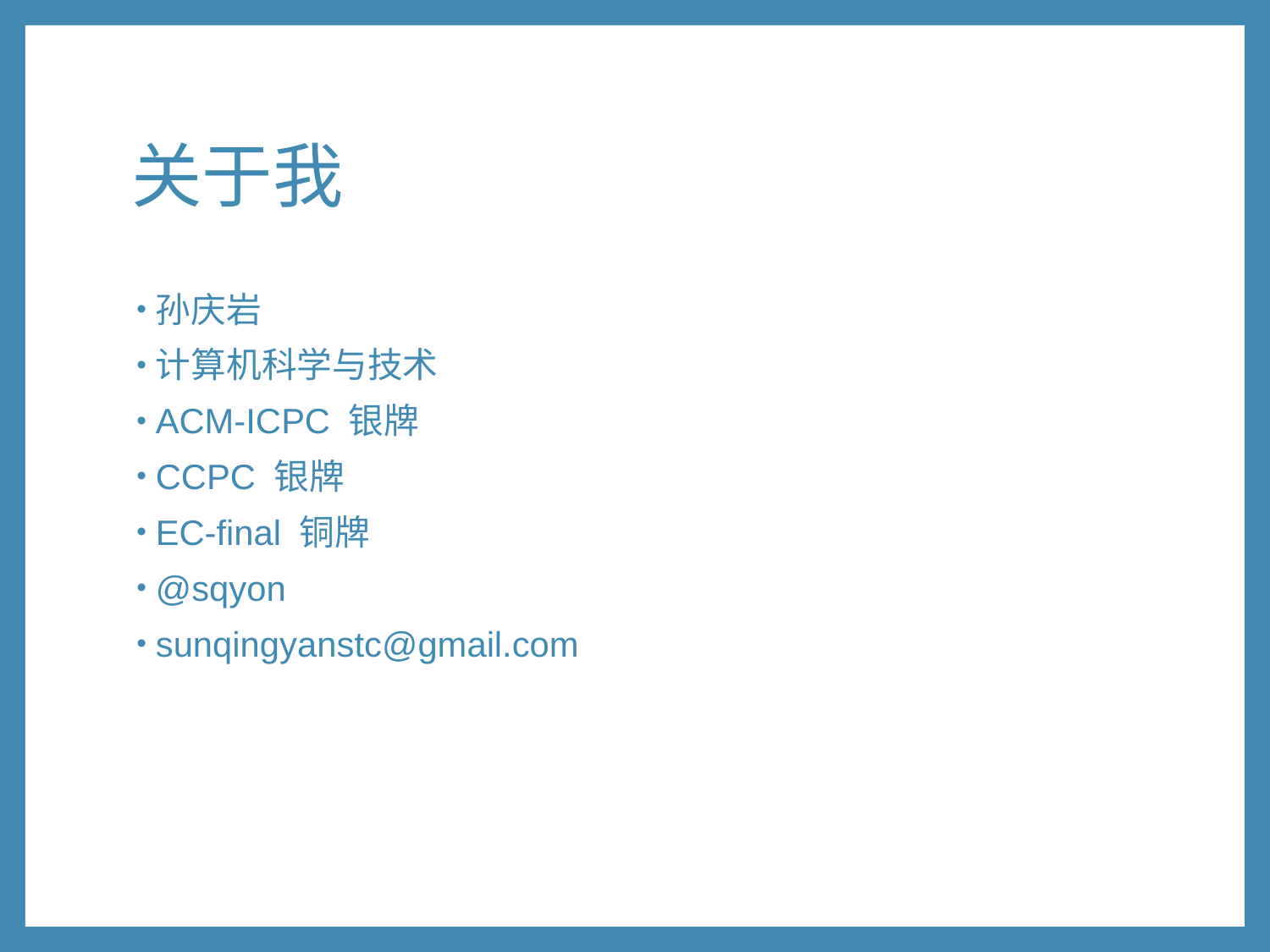

# 关于我
孙庆岩
计算机科学与技术
ACM-ICPC 银牌
CCPC 银牌
EC-final 铜牌
@sqyon
sunqingyanstc@gmail.com